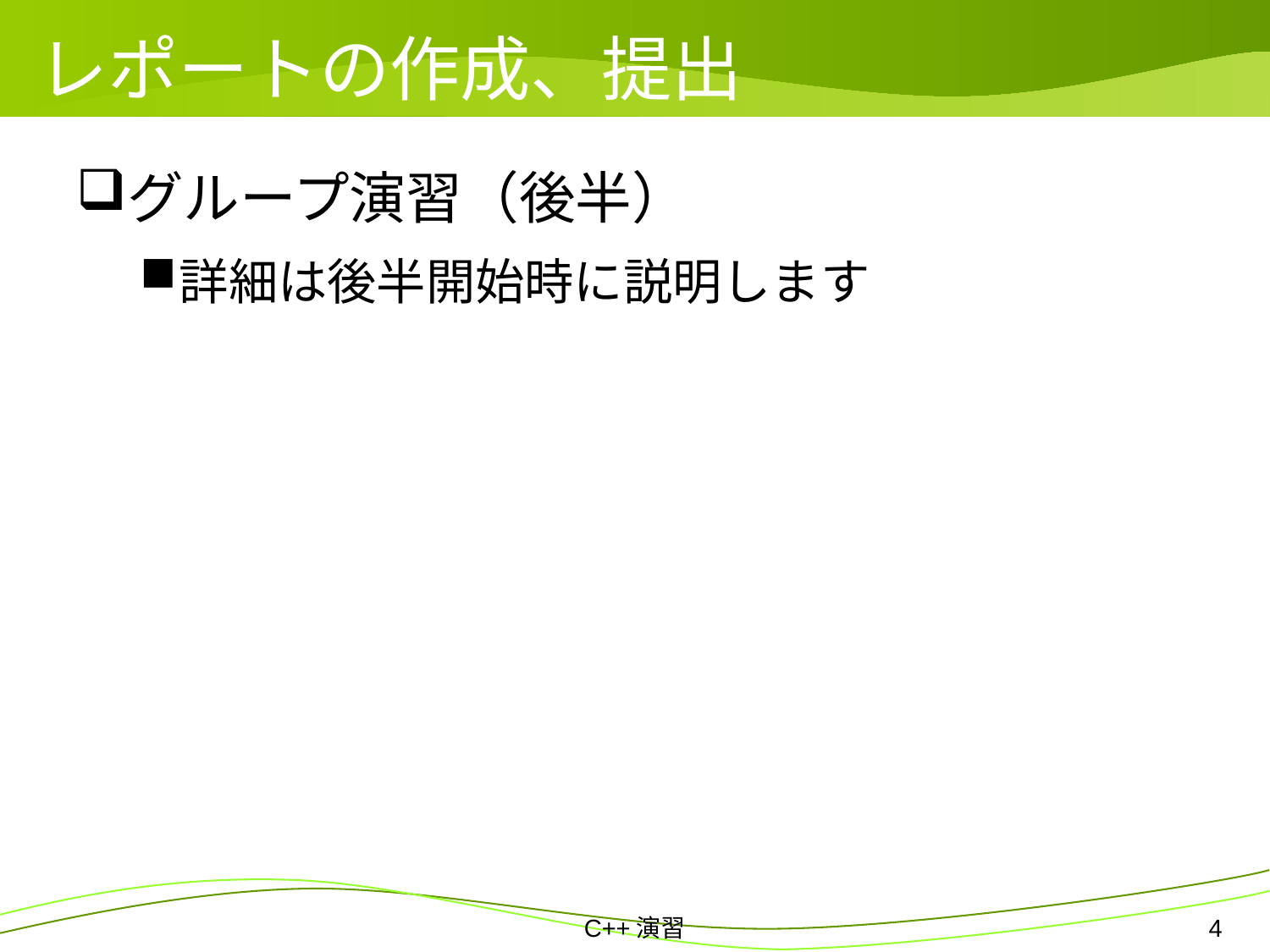

# レポートの作成、提出
グループ演習（後半）
詳細は後半開始時に説明します
C++演習
4